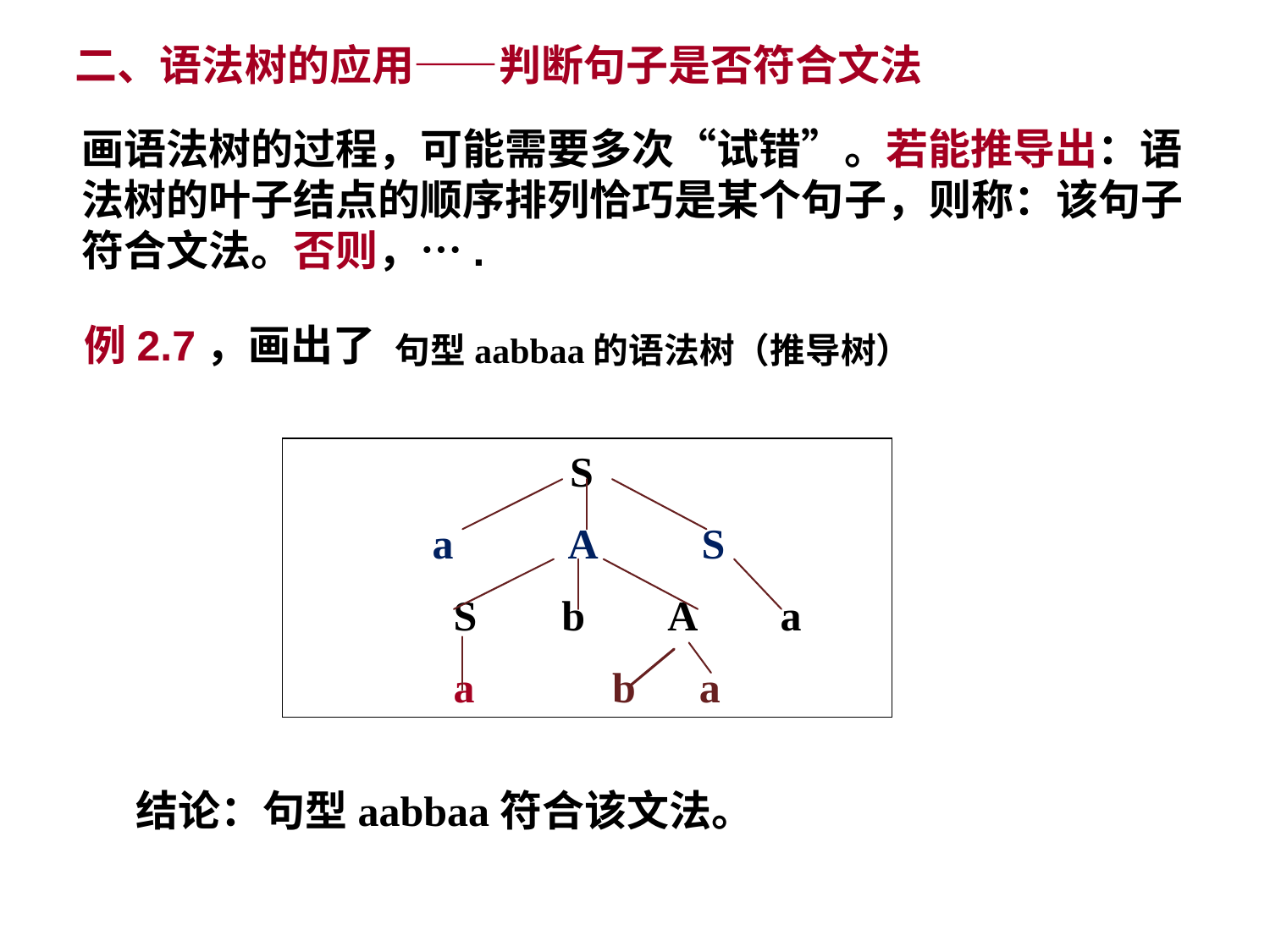

二、语法树的应用——判断句子是否符合文法
画语法树的过程，可能需要多次“试错”。若能推导出：语法树的叶子结点的顺序排列恰巧是某个句子，则称：该句子符合文法。否则，….
例2.7，画出了
句型aabbaa的语法树（推导树）

                          S
             a           A          S
               S        b        A        a
               a             b      a

结论：句型aabbaa符合该文法。